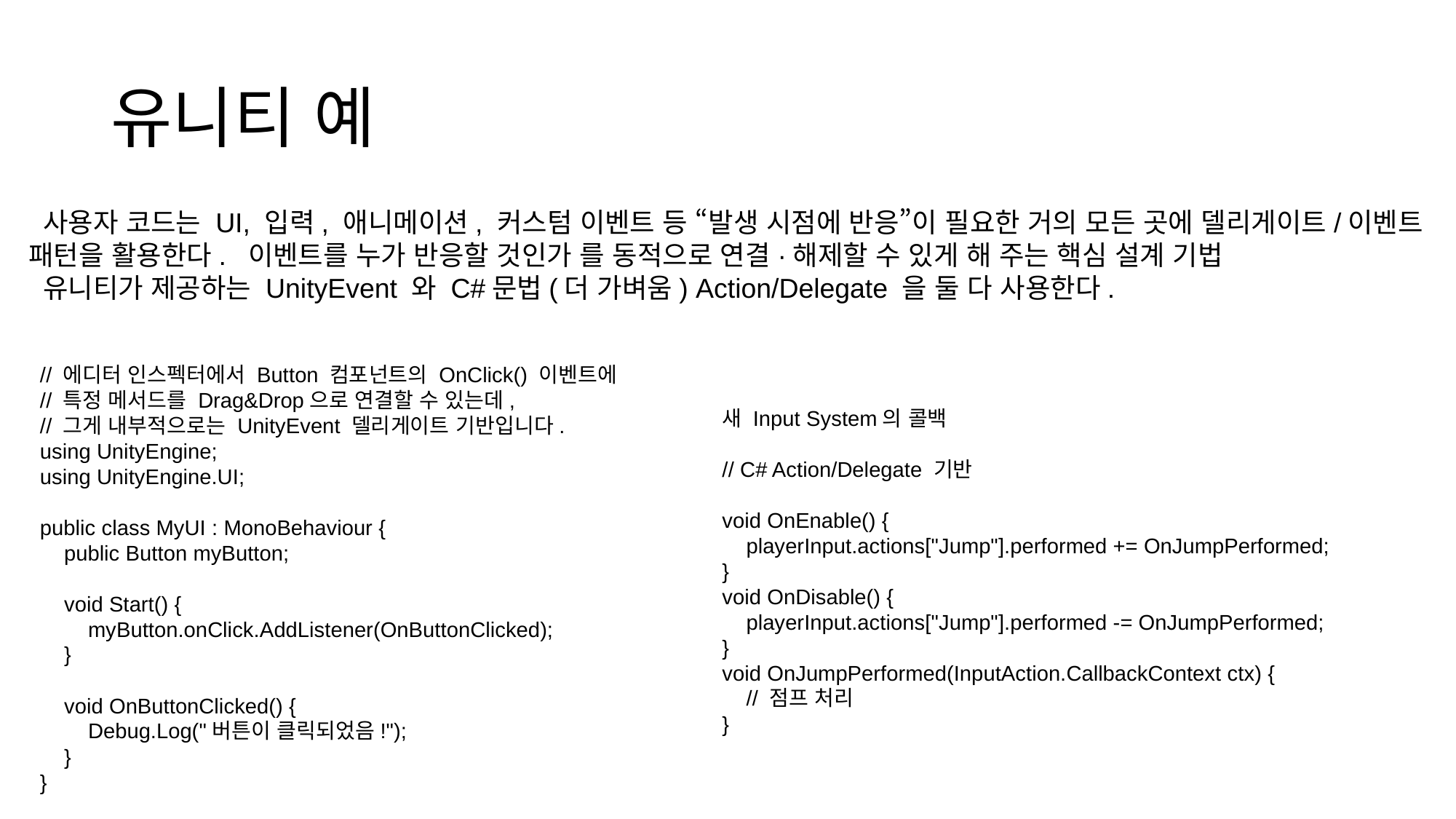

# 유니티 예
 사용자 코드는 UI, 입력, 애니메이션, 커스텀 이벤트 등 “발생 시점에 반응”이 필요한 거의 모든 곳에 델리게이트/이벤트 패턴을 활용한다.  이벤트를 누가 반응할 것인가 를 동적으로 연결·해제할 수 있게 해 주는 핵심 설계 기법
 유니티가 제공하는 UnityEvent 와 C#문법(더 가벼움) Action/Delegate 을 둘 다 사용한다.
// 에디터 인스펙터에서 Button 컴포넌트의 OnClick() 이벤트에
// 특정 메서드를 Drag&Drop으로 연결할 수 있는데,
// 그게 내부적으로는 UnityEvent 델리게이트 기반입니다.
using UnityEngine;
using UnityEngine.UI;

public class MyUI : MonoBehaviour {
    public Button myButton;

    void Start() {
        myButton.onClick.AddListener(OnButtonClicked);
    }

    void OnButtonClicked() {
        Debug.Log("버튼이 클릭되었음!");
    }
}
새 Input System의 콜백

// C# Action/Delegate 기반

void OnEnable() {
    playerInput.actions["Jump"].performed += OnJumpPerformed;
}
void OnDisable() {
    playerInput.actions["Jump"].performed -= OnJumpPerformed;
}
void OnJumpPerformed(InputAction.CallbackContext ctx) {
    // 점프 처리
}